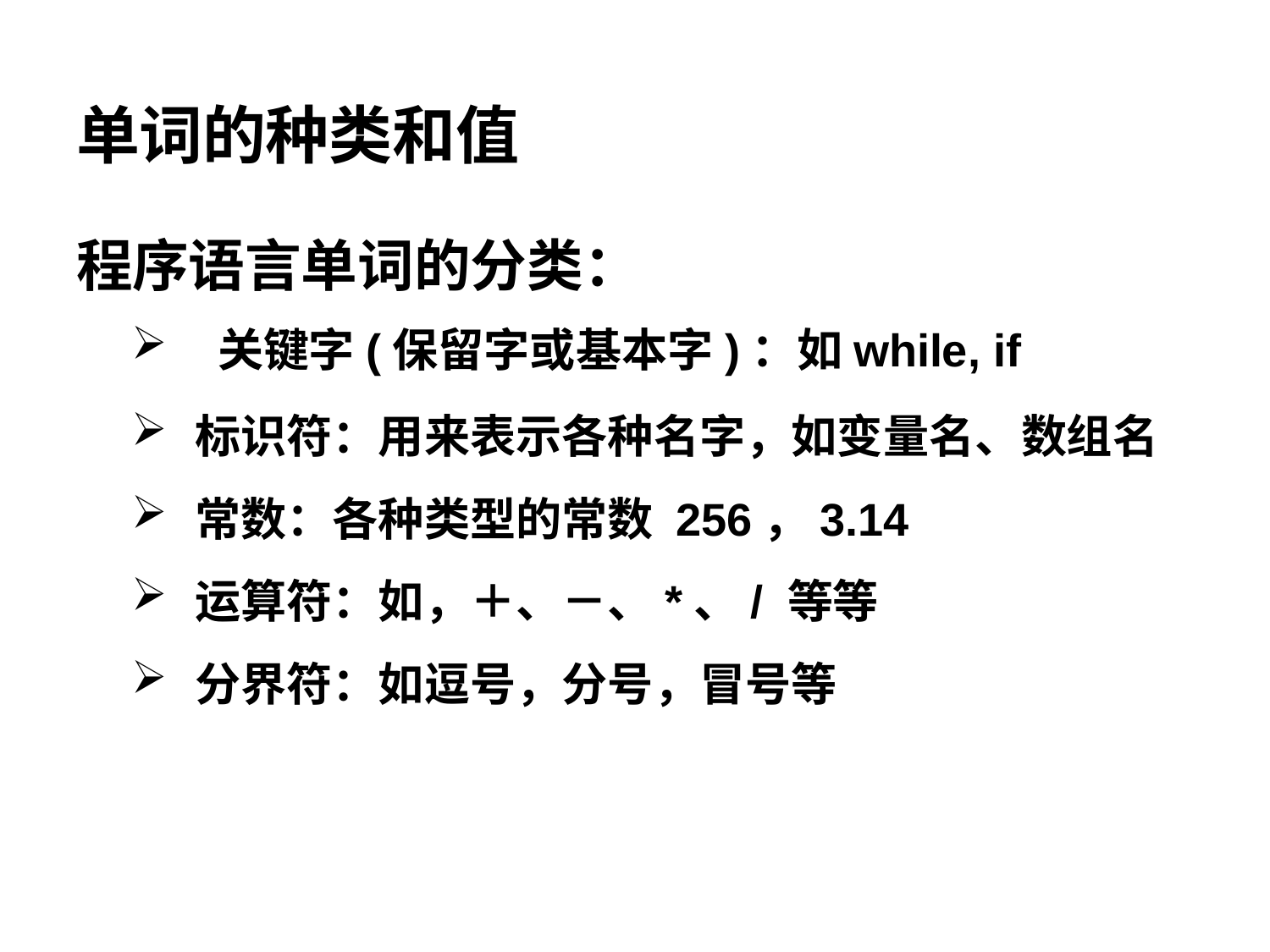

# 单词的种类和值
程序语言单词的分类：
关键字(保留字或基本字)：如while, if
标识符：用来表示各种名字，如变量名、数组名
常数：各种类型的常数 256，3.14
运算符：如，＋、－、*、/ 等等
分界符：如逗号，分号，冒号等